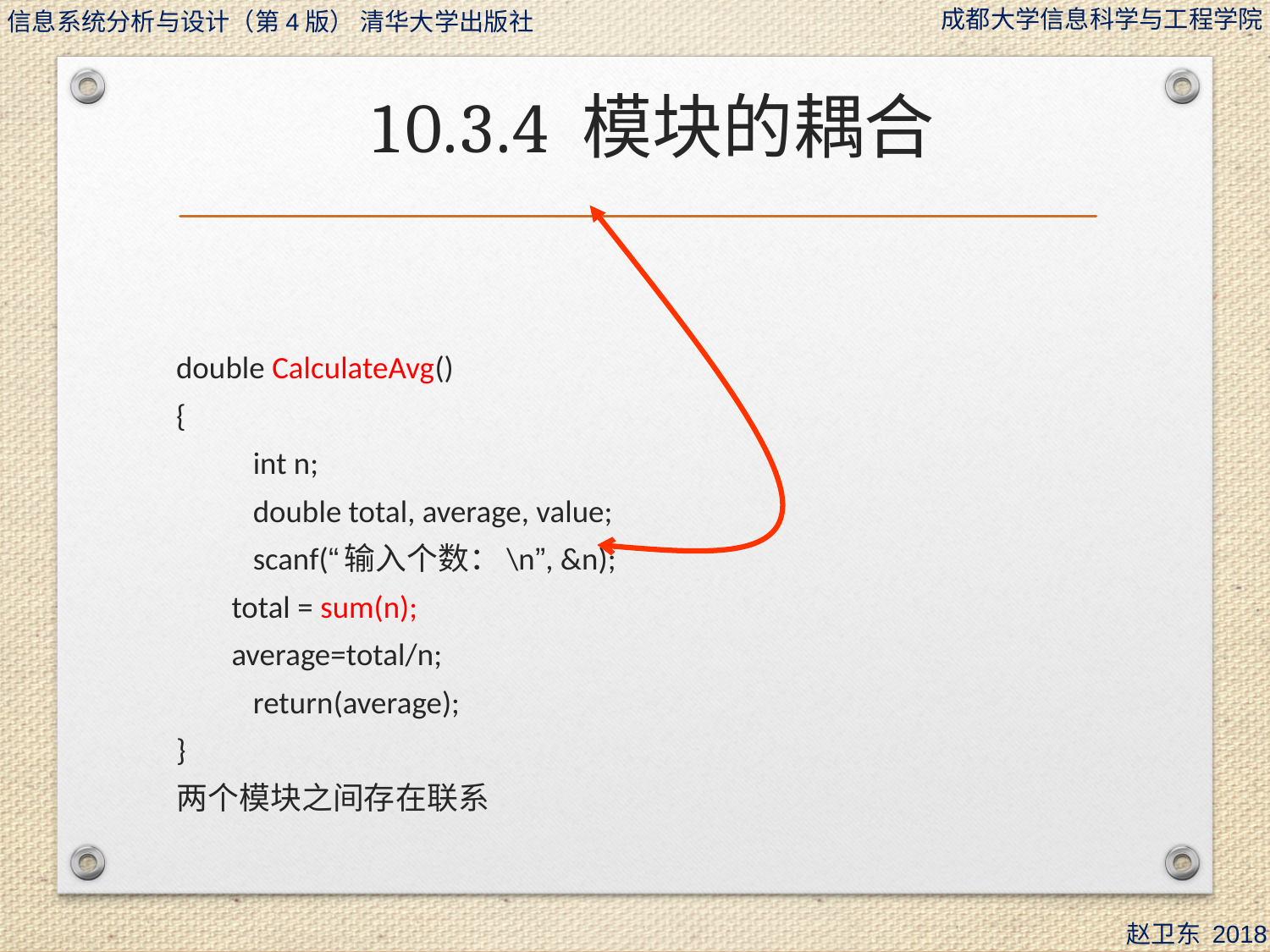

# 10.3.4 模块的耦合

double CalculateAvg()
{
           int n;
           double total, average, value;
           scanf(“输入个数：\n”, &n);
		   total = sum(n);
		   average=total/n;
           return(average);
}
两个模块之间存在联系